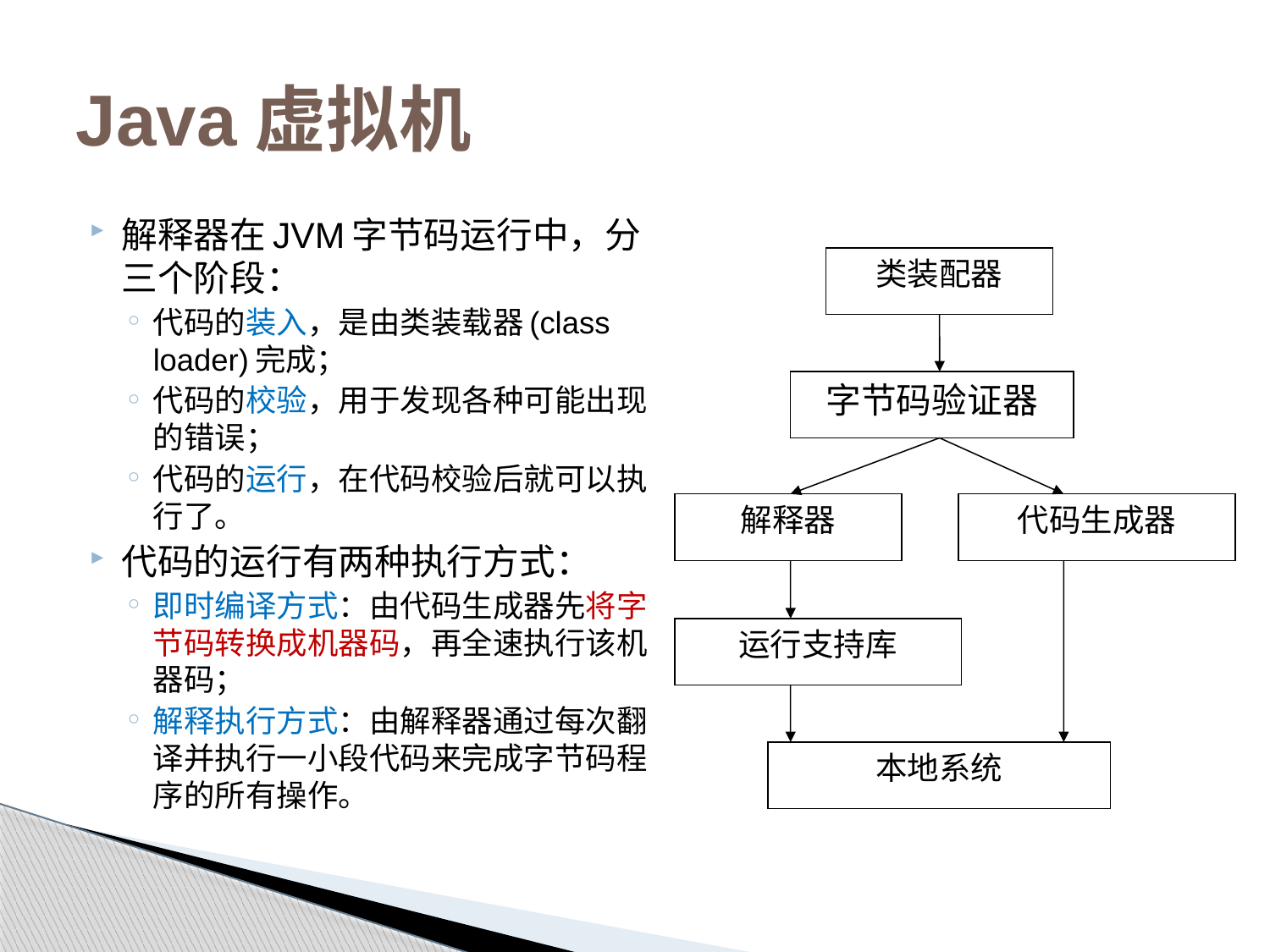

# Java虚拟机
解释器在JVM字节码运行中，分三个阶段：
代码的装入，是由类装载器(class loader)完成；
代码的校验，用于发现各种可能出现的错误；
代码的运行，在代码校验后就可以执行了。
代码的运行有两种执行方式：
即时编译方式：由代码生成器先将字节码转换成机器码，再全速执行该机器码；
解释执行方式：由解释器通过每次翻译并执行一小段代码来完成字节码程序的所有操作。

类装配器

字节码验证器

解释器
代码生成器

运行支持库

本地系统